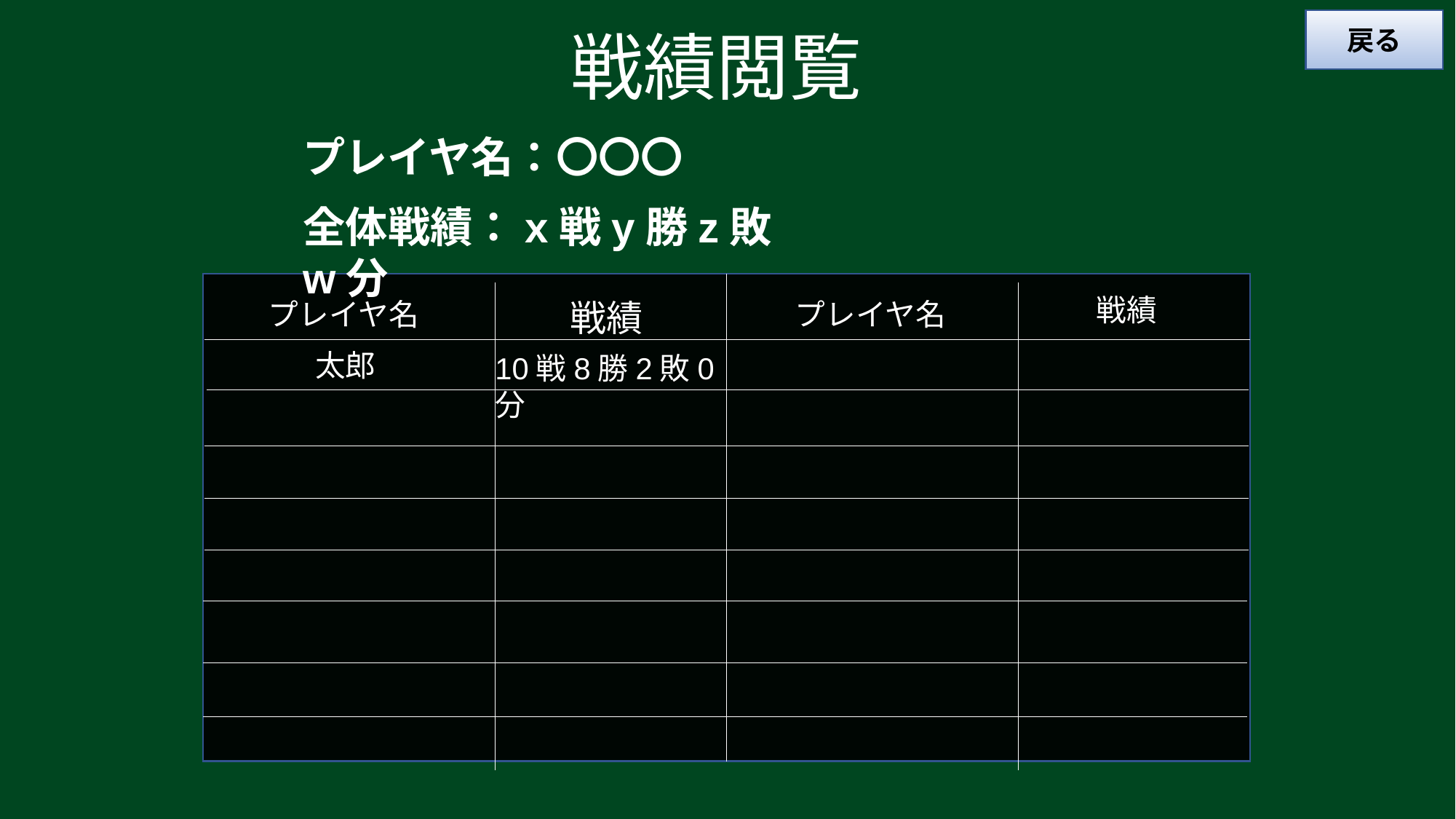

戻る
戦績閲覧

プレイヤ名：〇〇〇
全体戦績：x戦y勝z敗w分

戦績
プレイヤ名
戦績
プレイヤ名
太郎
10戦8勝2敗0分